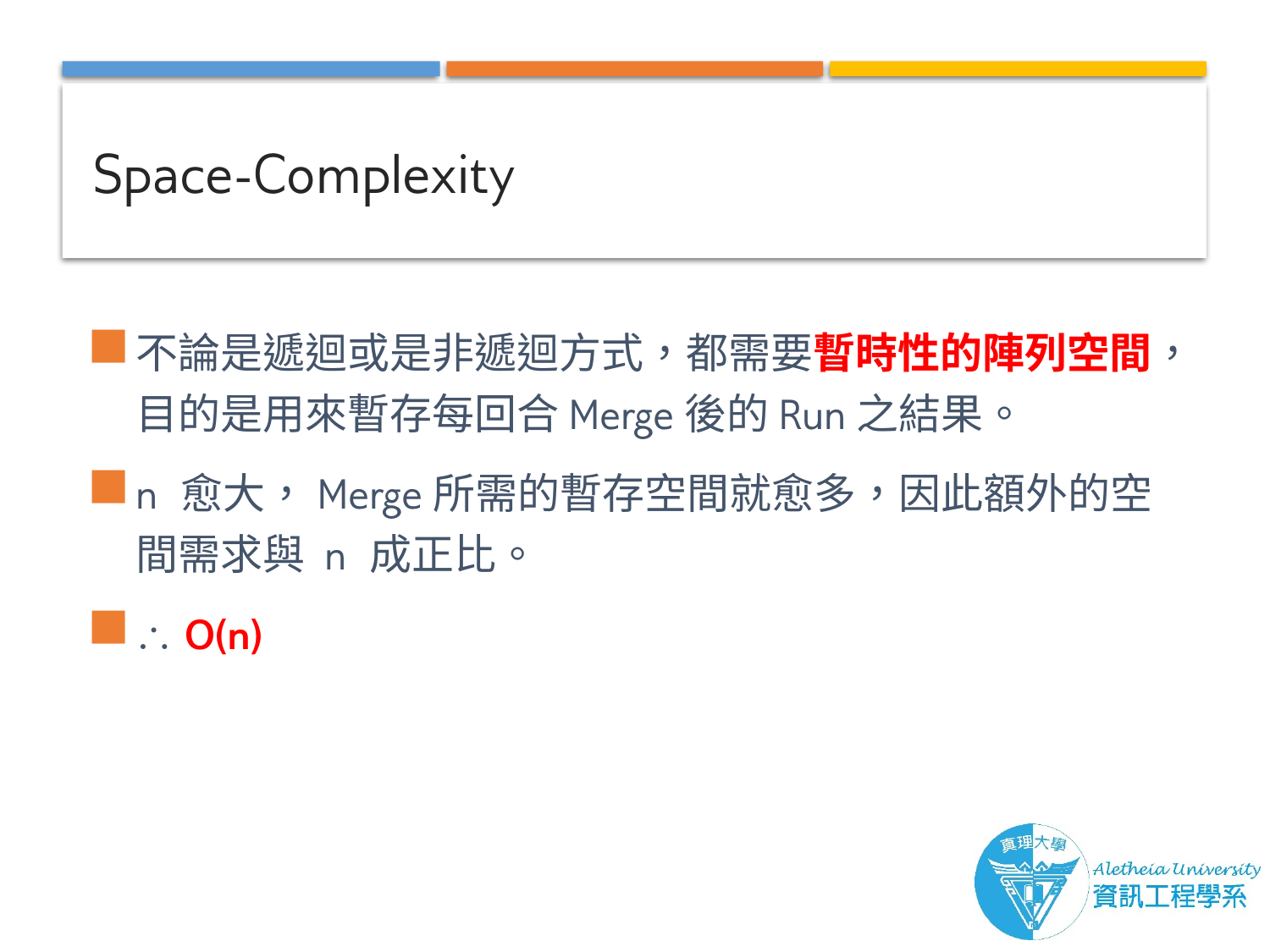

# Space-Complexity
不論是遞迴或是非遞迴方式，都需要暫時性的陣列空間，目的是用來暫存每回合Merge後的Run之結果。
n 愈大，Merge所需的暫存空間就愈多，因此額外的空間需求與 n 成正比。
∴ O(n)